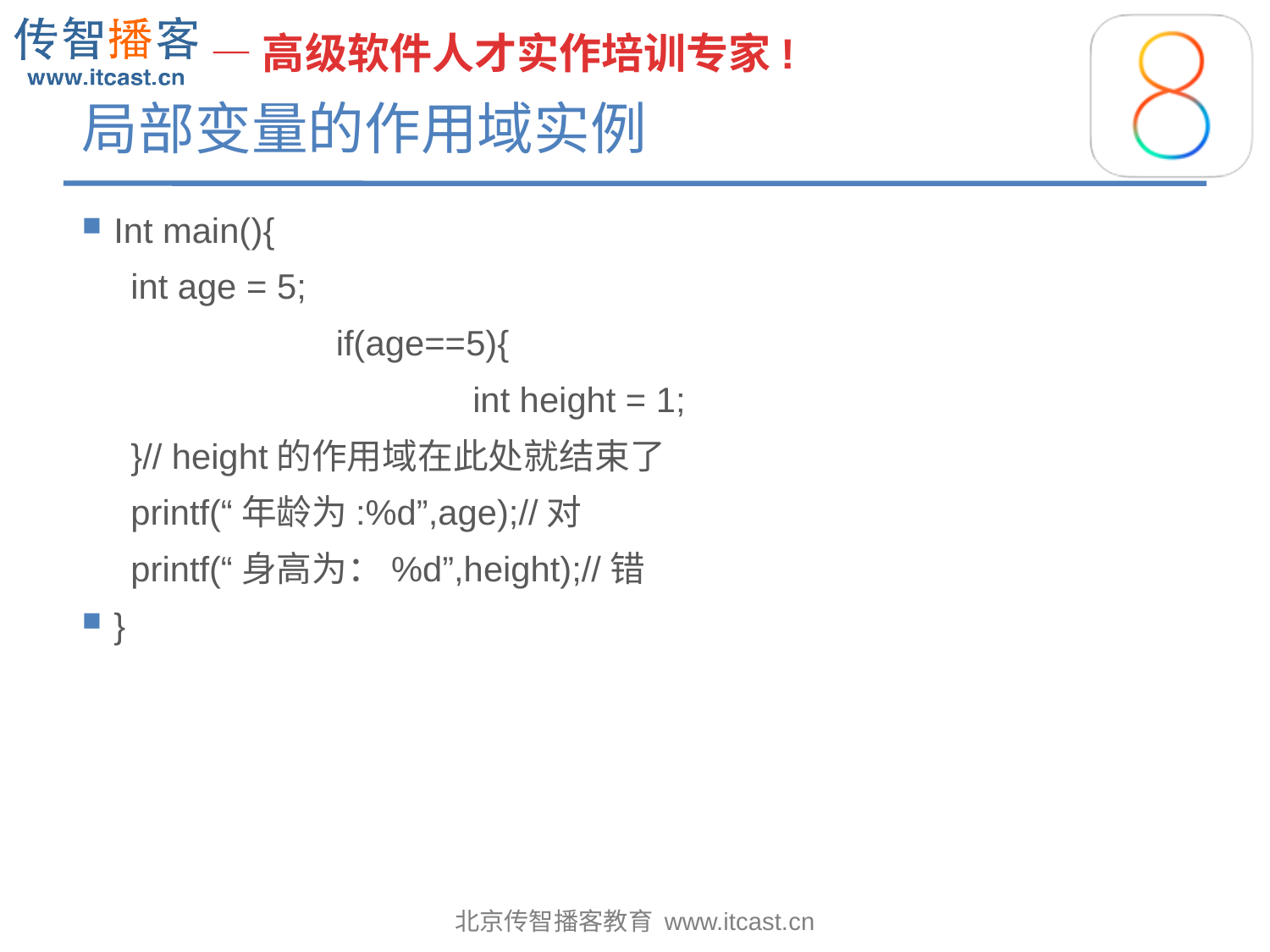

# 局部变量的作用域实例
Int main(){
     int age = 5;
		if(age==5){
			 int height = 1;
     }// height的作用域在此处就结束了
     printf(“年龄为:%d”,age);//对
     printf(“身高为：%d”,height);//错
}